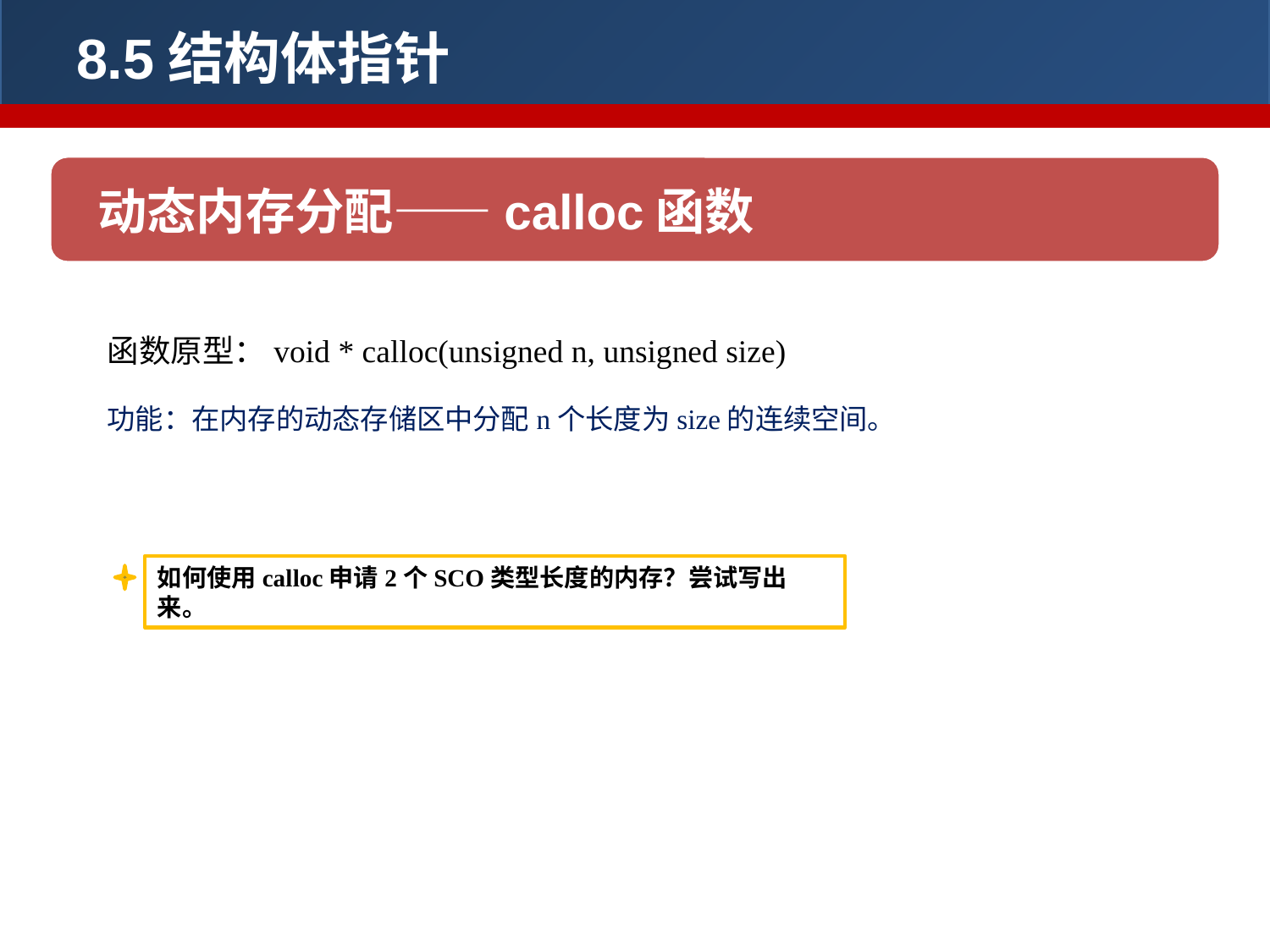

8.5结构体指针
动态内存分配——calloc函数
函数原型：void * calloc(unsigned n, unsigned size)
功能：在内存的动态存储区中分配n个长度为size的连续空间。
如何使用calloc申请2个SCO类型长度的内存？尝试写出来。